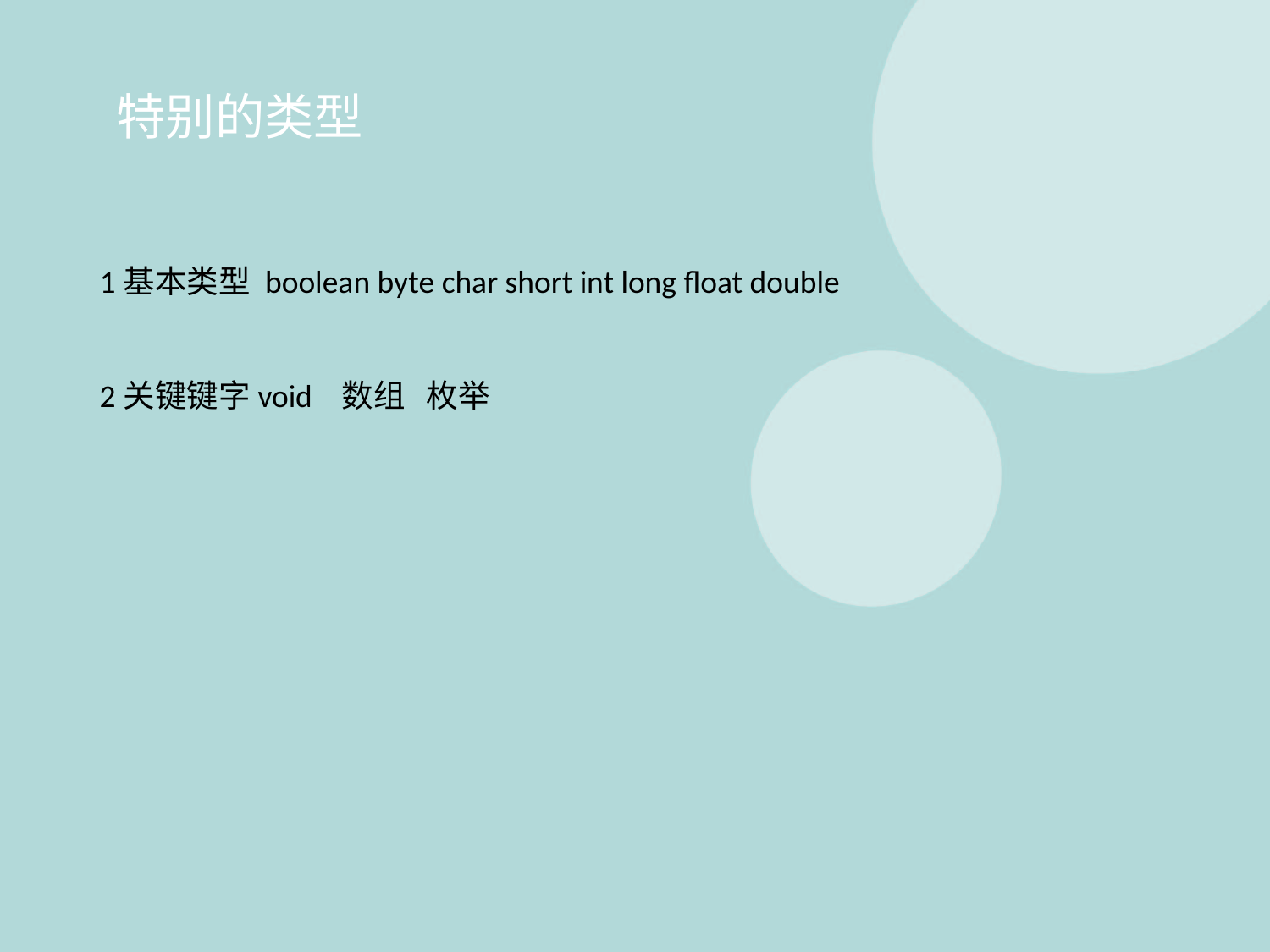

# 特别的类型
1基本类型 boolean byte char short int long float double

2关键键字void   数组   枚举